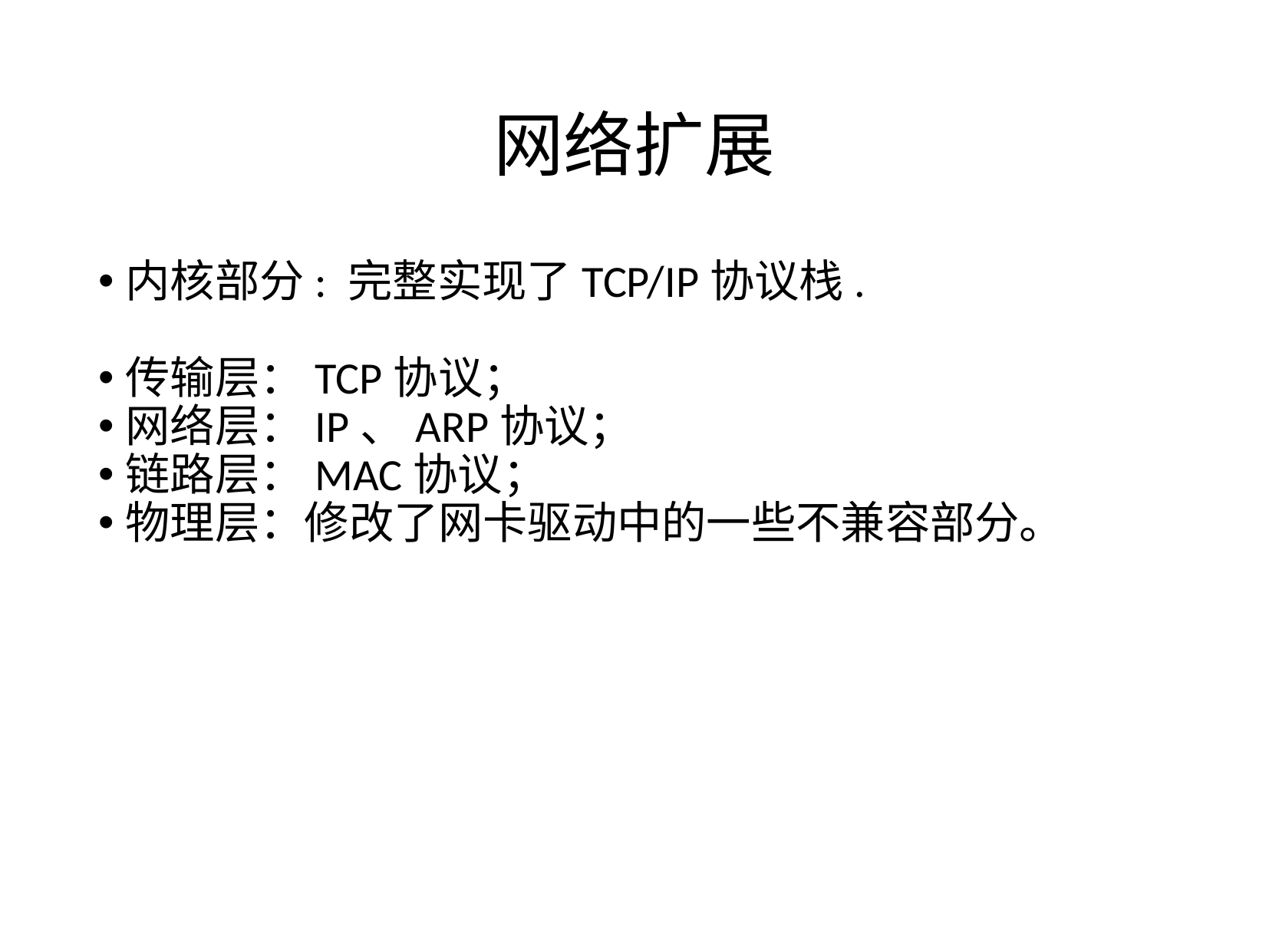

网络扩展
内核部分: 完整实现了TCP/IP协议栈.

传输层：TCP协议；
网络层：IP、ARP协议；
链路层：MAC协议；
物理层：修改了网卡驱动中的一些不兼容部分。